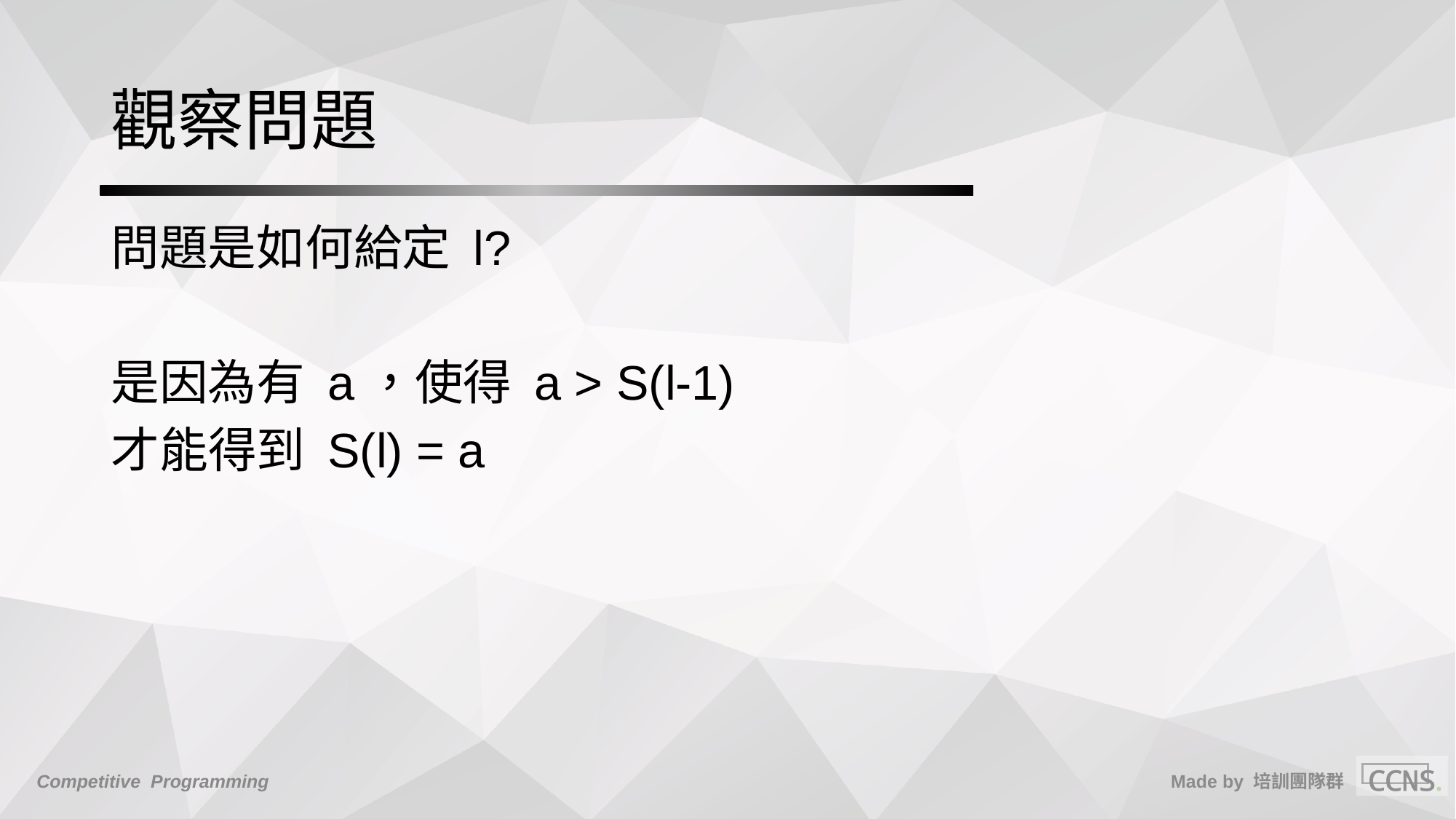

# 觀察問題
問題是如何給定 l?

是因為有 a，使得 a > S(l-1)
才能得到 S(l) = a